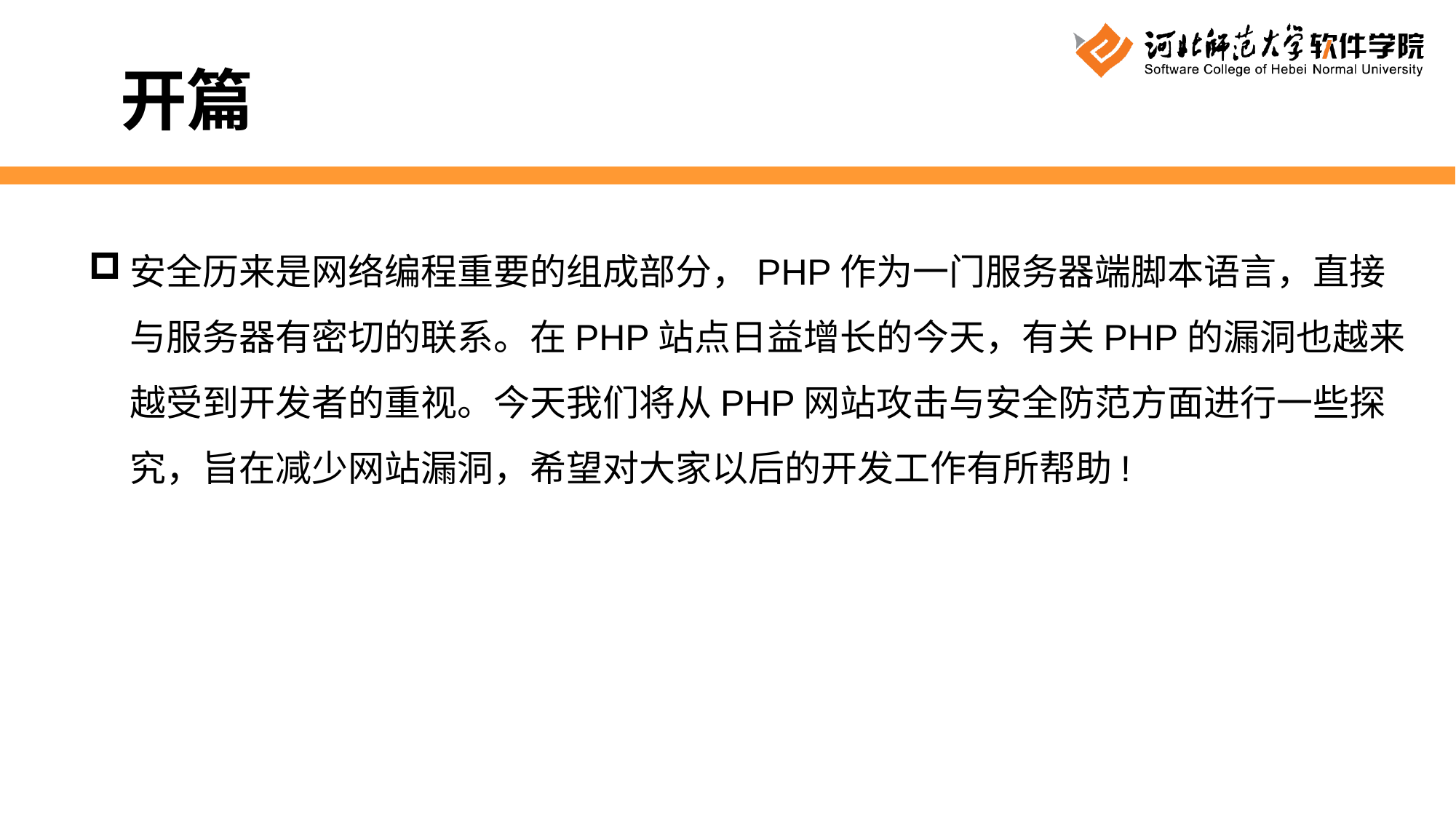

开篇
安全历来是网络编程重要的组成部分，PHP作为一门服务器端脚本语言，直接与服务器有密切的联系。在PHP站点日益增长的今天，有关PHP的漏洞也越来越受到开发者的重视。今天我们将从PHP网站攻击与安全防范方面进行一些探究，旨在减少网站漏洞，希望对大家以后的开发工作有所帮助!